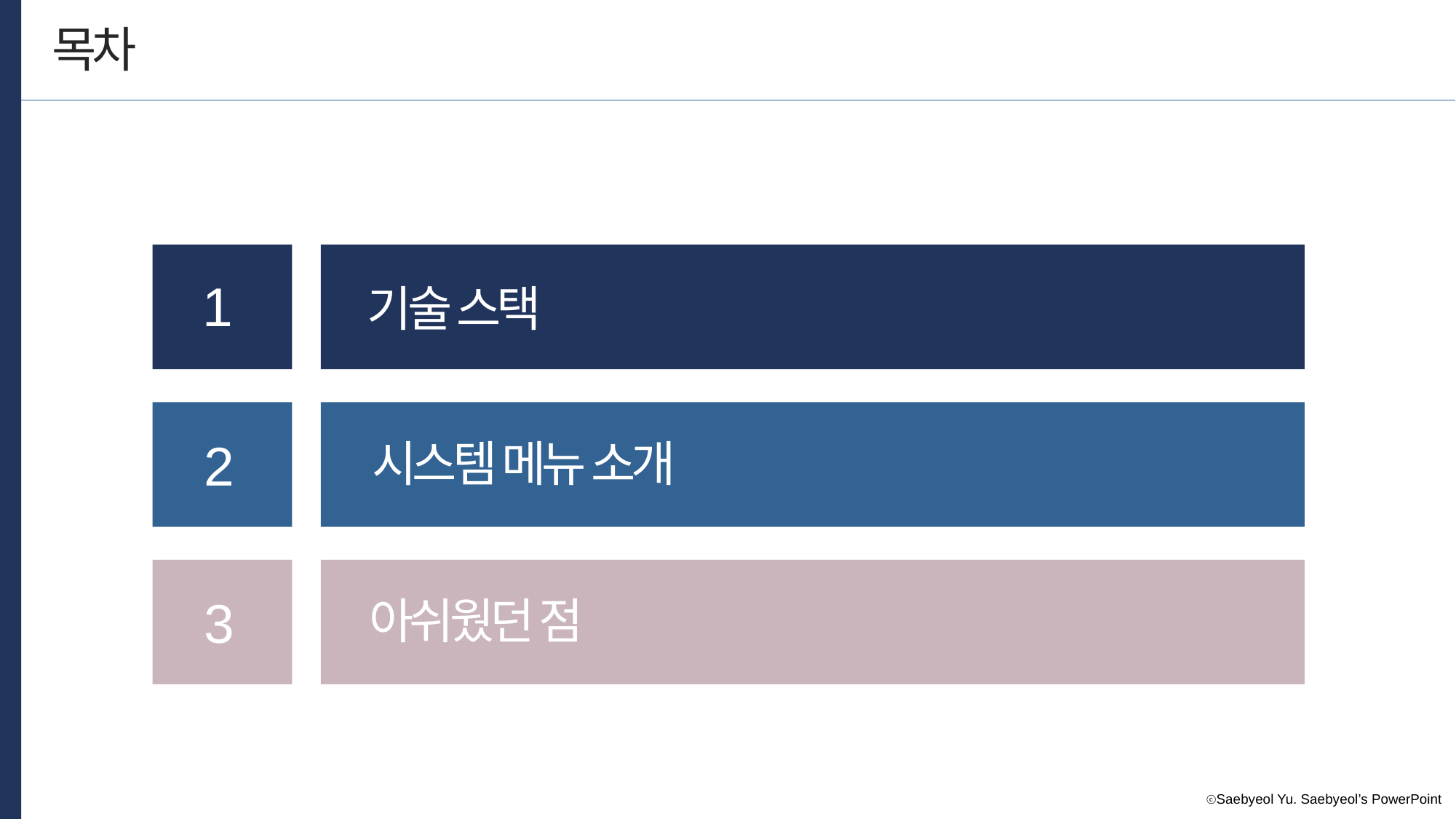

목차

1
기술 스택

2
시스템 메뉴 소개

3
아쉬웠던 점